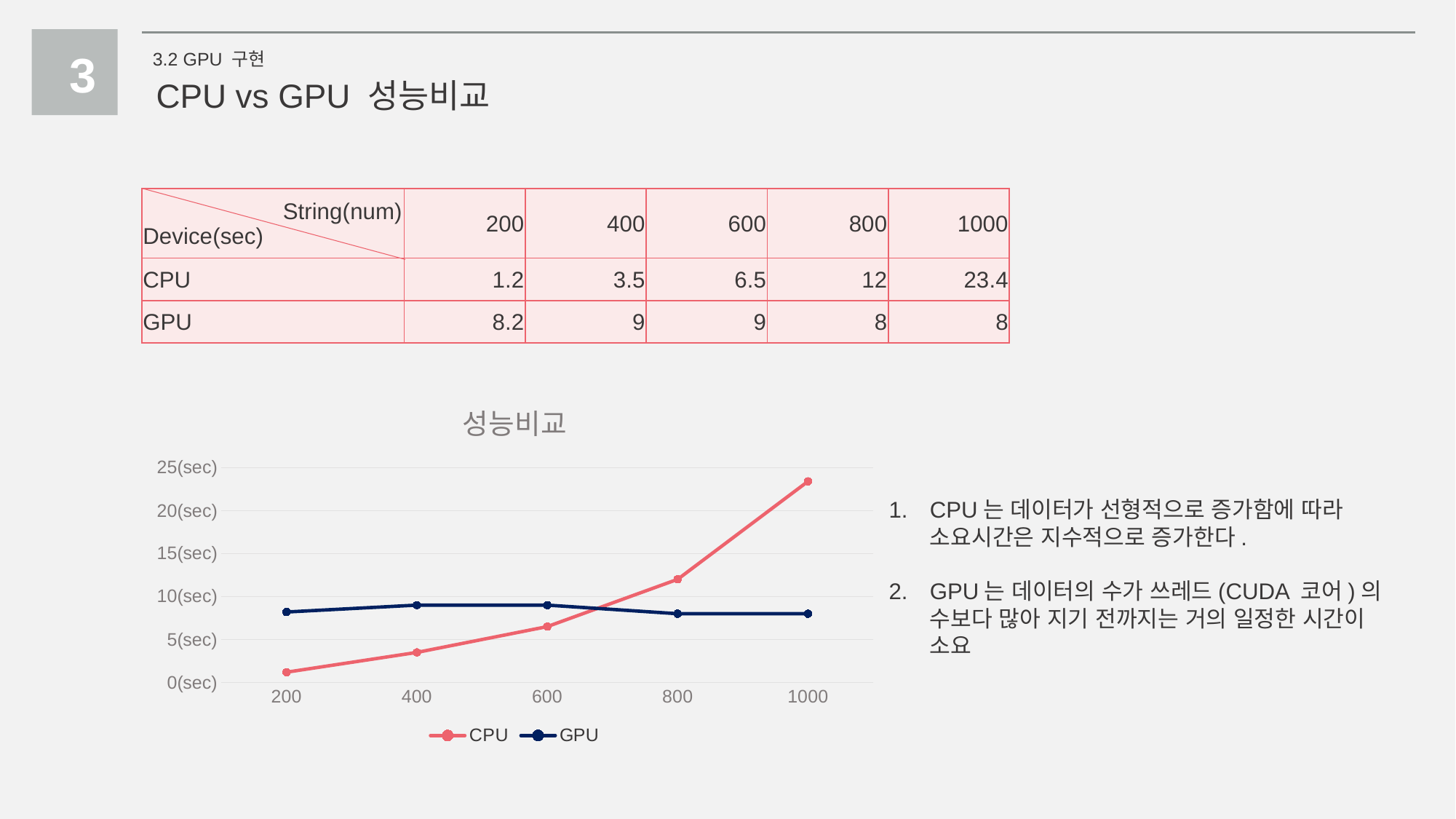

3
3.2 GPU 구현
CPU vs GPU 성능비교
| String(num) Device(sec) | 200 | 400 | 600 | 800 | 1000 |
| --- | --- | --- | --- | --- | --- |
| CPU | 1.2 | 3.5 | 6.5 | 12 | 23.4 |
| GPU | 8.2 | 9 | 9 | 8 | 8 |

### Chart: 성능비교

| Category | CPU | GPU |
|---|---|---|
| 200 | 1.2 | 8.2 |
| 400 | 3.5 | 9.0 |
| 600 | 6.5 | 9.0 |
| 800 | 12.0 | 8.0 |
| 1000 | 23.4 | 8.0 |
CPU는 데이터가 선형적으로 증가함에 따라 소요시간은 지수적으로 증가한다.

GPU는 데이터의 수가 쓰레드(CUDA 코어)의 수보다 많아 지기 전까지는 거의 일정한 시간이 소요
Copyrightⓒ. Saebyeol Yu. All Rights Reserved.